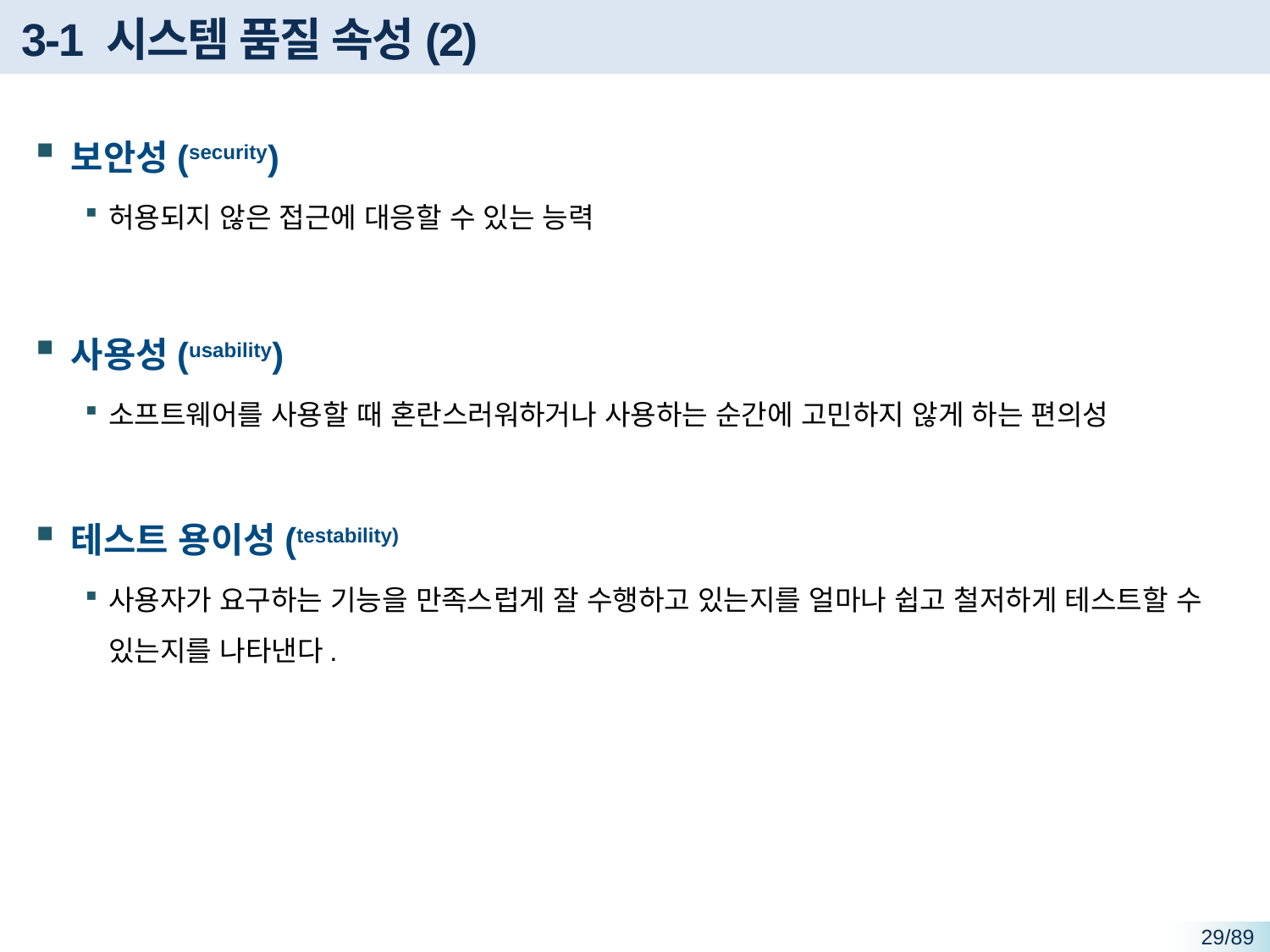

# 3-1 시스템 품질 속성(2)
보안성(security)
허용되지 않은 접근에 대응할 수 있는 능력

사용성(usability)
소프트웨어를 사용할 때 혼란스러워하거나 사용하는 순간에 고민하지 않게 하는 편의성

테스트 용이성(testability)
사용자가 요구하는 기능을 만족스럽게 잘 수행하고 있는지를 얼마나 쉽고 철저하게 테스트할 수 있는지를 나타낸다.